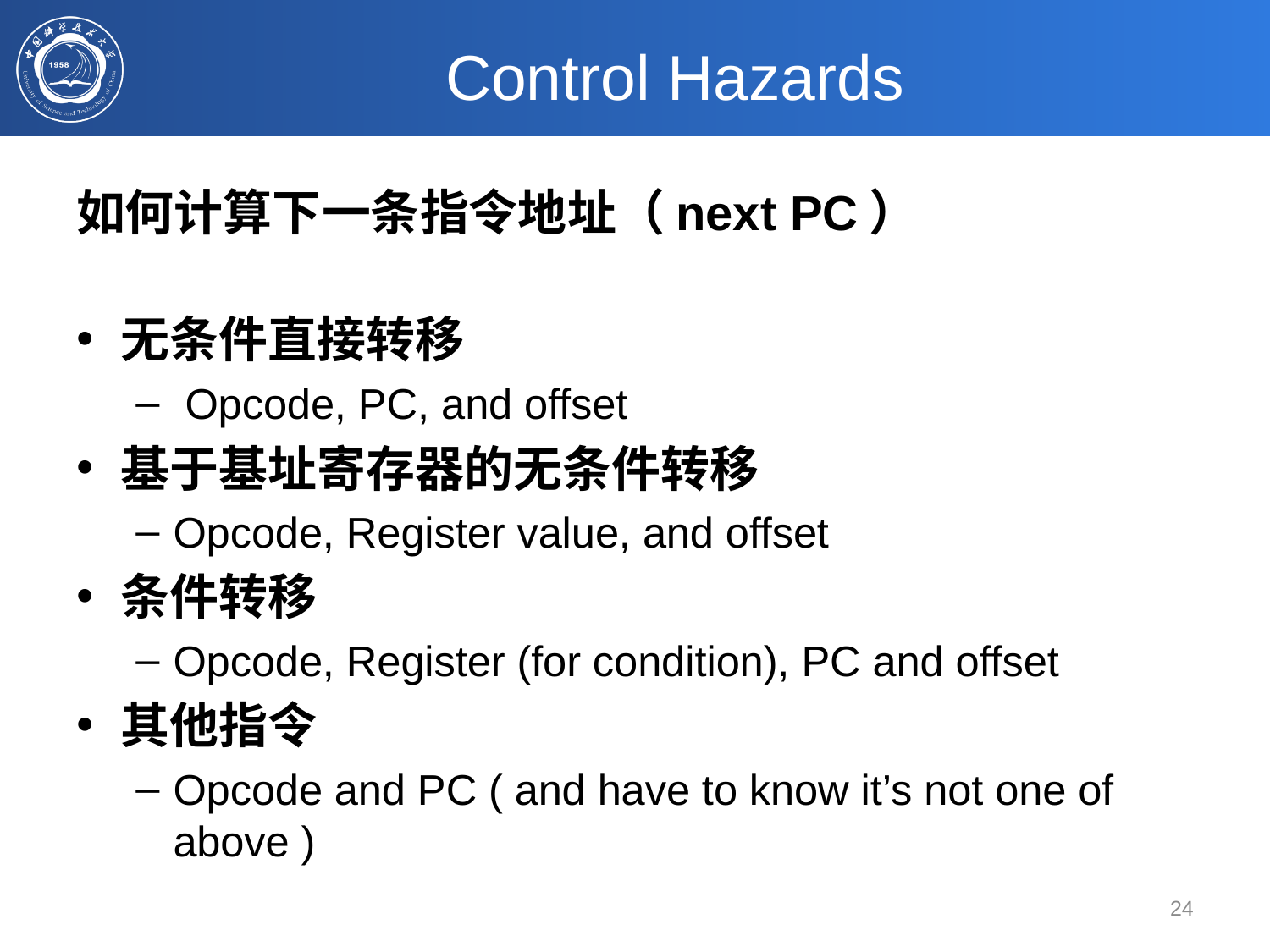

# Control Hazards
如何计算下一条指令地址（next PC）
无条件直接转移
 Opcode, PC, and offset
基于基址寄存器的无条件转移
Opcode, Register value, and offset
条件转移
Opcode, Register (for condition), PC and offset
其他指令
Opcode and PC ( and have to know it’s not one of above )
24